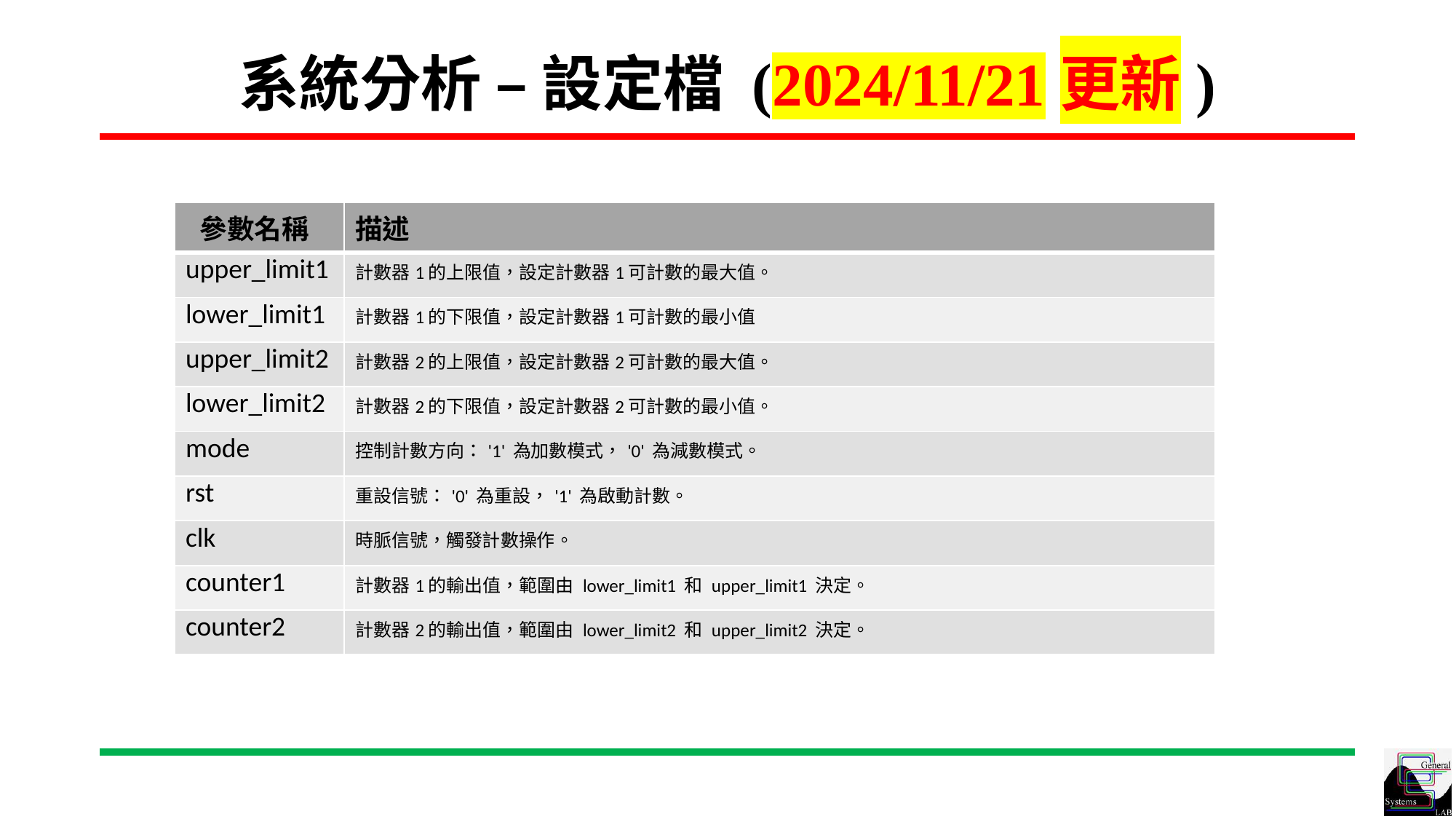

# 系統分析 – 設定檔 (2024/11/21更新)
| 參數名稱 | 描述 |
| --- | --- |
| upper\_limit1 | 計數器1的上限值，設定計數器1可計數的最大值。 |
| lower\_limit1 | 計數器1的下限值，設定計數器1可計數的最小值 |
| upper\_limit2 | 計數器2的上限值，設定計數器2可計數的最大值。 |
| lower\_limit2 | 計數器2的下限值，設定計數器2可計數的最小值。 |
| mode | 控制計數方向：'1' 為加數模式，'0' 為減數模式。 |
| rst | 重設信號：'0' 為重設，'1' 為啟動計數。 |
| clk | 時脈信號，觸發計數操作。 |
| counter1 | 計數器1的輸出值，範圍由 lower\_limit1 和 upper\_limit1 決定。 |
| counter2 | 計數器2的輸出值，範圍由 lower\_limit2 和 upper\_limit2 決定。 |